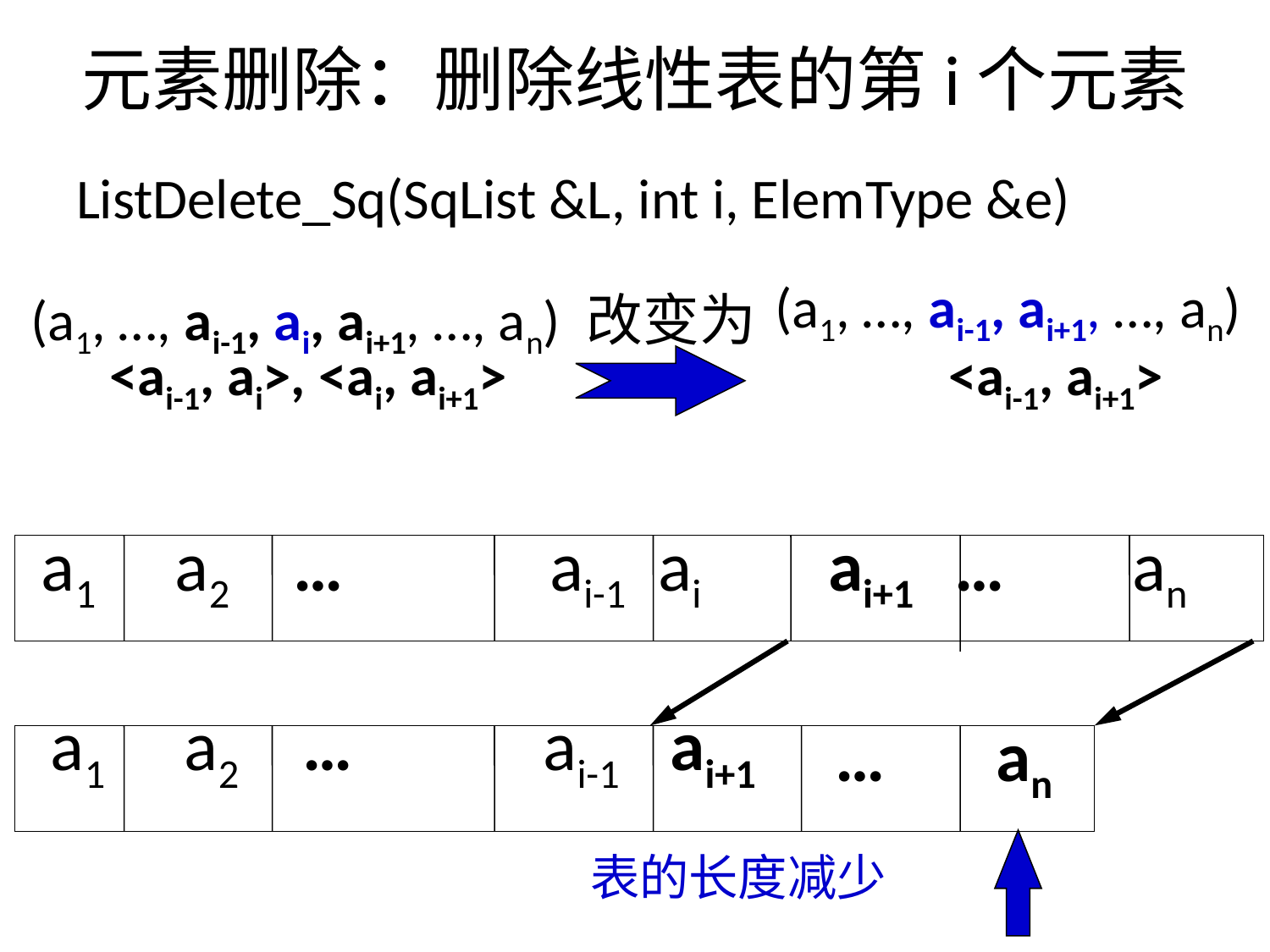

# 元素删除：删除线性表的第i个元素
ListDelete_Sq(SqList &L, int i, ElemType &e)
 (a1, …, ai-1, ai, ai+1, …, an) 改变为
(a1, …, ai-1, ai+1, …, an)
<ai-1, ai>, <ai, ai+1>
<ai-1, ai+1>

a1     a2    …             ai-1  ai        ai+1   …        an

a1     a2    …            ai-1

ai+1
…
an

表的长度减少